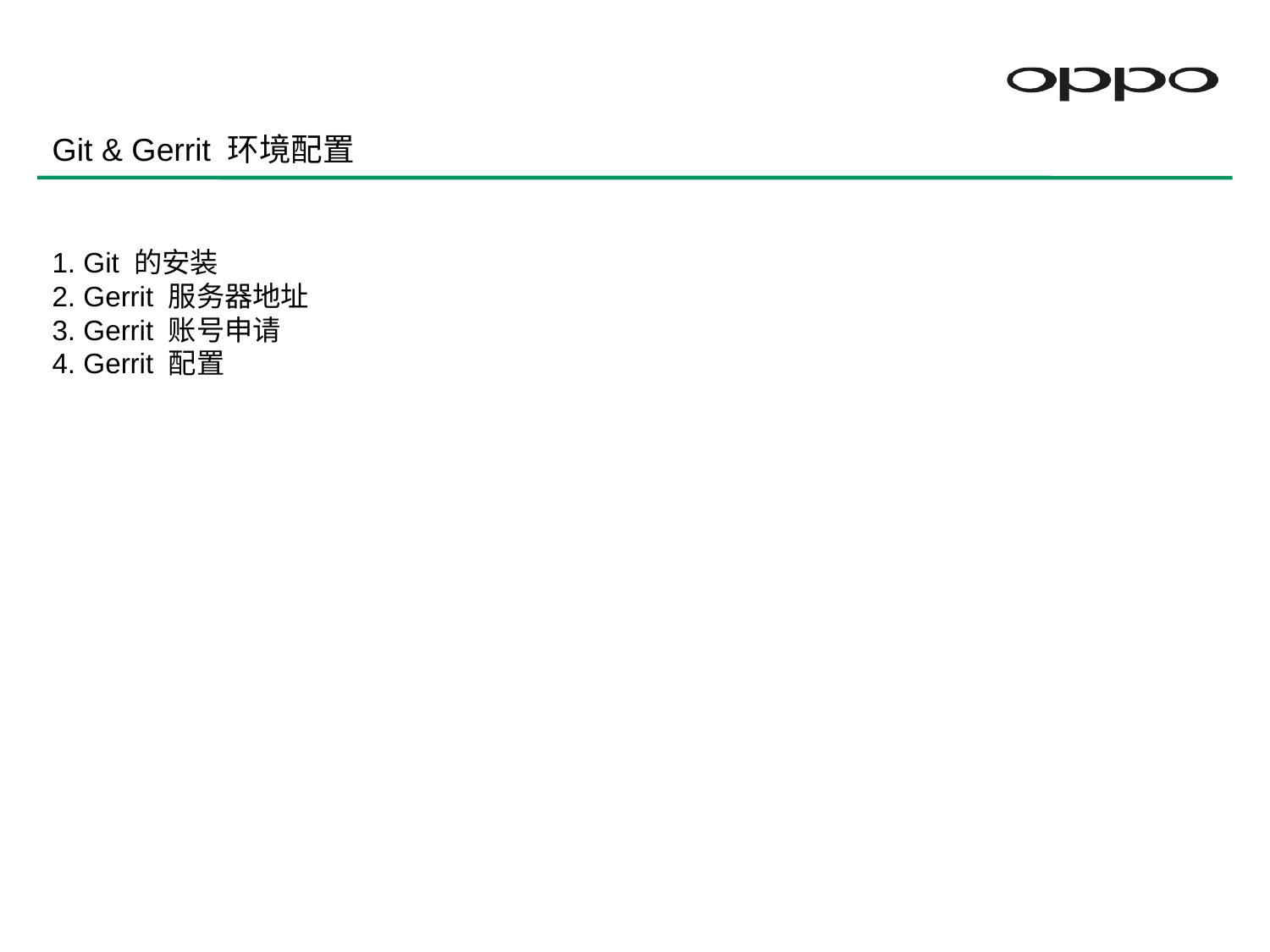

Git & Gerrit 环境配置

1. Git 的安装
2. Gerrit 服务器地址
3. Gerrit 账号申请
4. Gerrit 配置